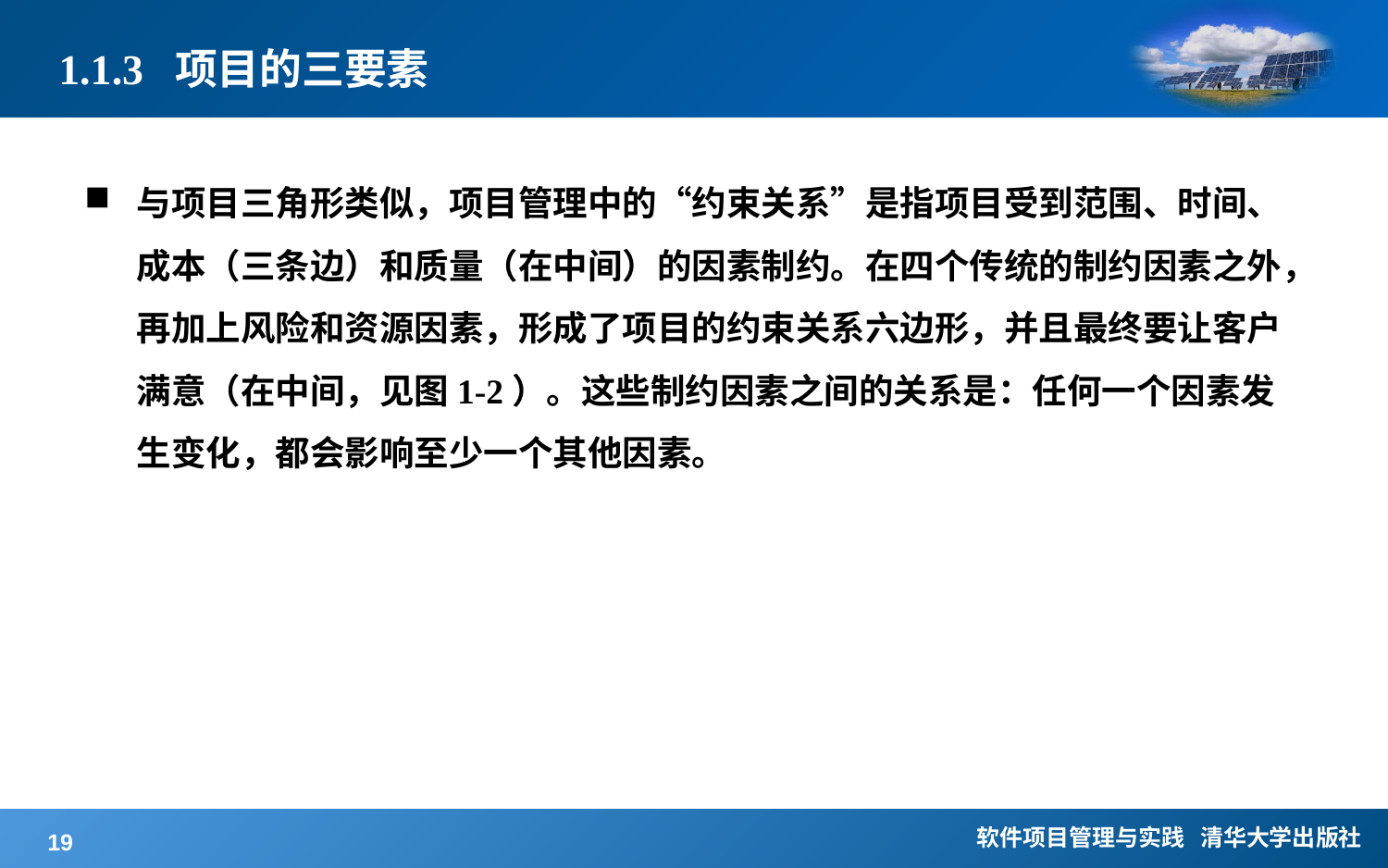

# 1.1.3  项目的三要素
与项目三角形类似，项目管理中的“约束关系”是指项目受到范围、时间、成本（三条边）和质量（在中间）的因素制约。在四个传统的制约因素之外，再加上风险和资源因素，形成了项目的约束关系六边形，并且最终要让客户满意（在中间，见图1-2）。这些制约因素之间的关系是：任何一个因素发生变化，都会影响至少一个其他因素。